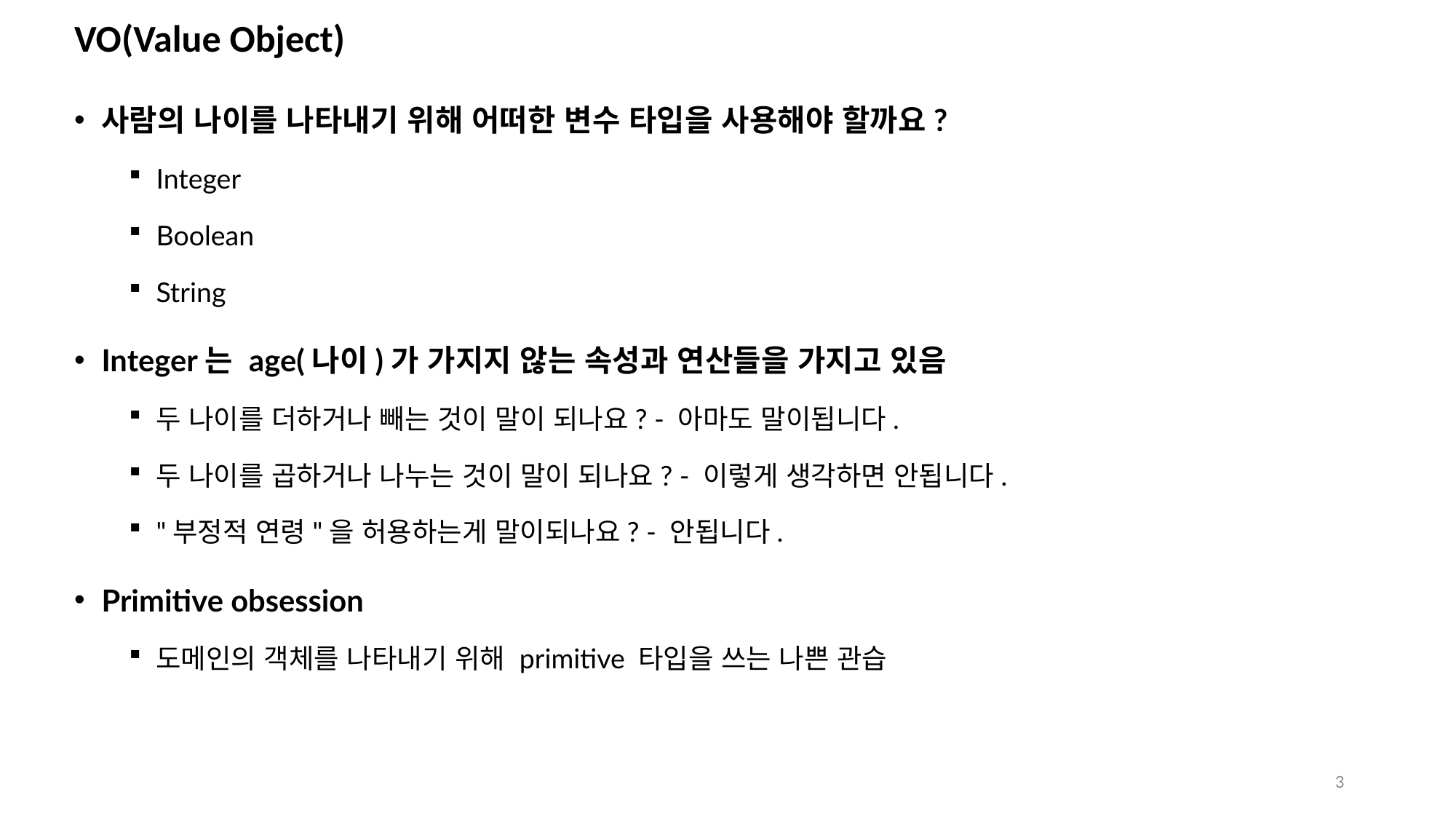

# VO(Value Object)
사람의 나이를 나타내기 위해 어떠한 변수 타입을 사용해야 할까요?
Integer
Boolean
String
Integer는 age(나이)가 가지지 않는 속성과 연산들을 가지고 있음
두 나이를 더하거나 빼는 것이 말이 되나요? - 아마도 말이됩니다.
두 나이를 곱하거나 나누는 것이 말이 되나요? - 이렇게 생각하면 안됩니다.
"부정적 연령"을 허용하는게 말이되나요? - 안됩니다.
Primitive obsession
도메인의 객체를 나타내기 위해 primitive 타입을 쓰는 나쁜 관습
3